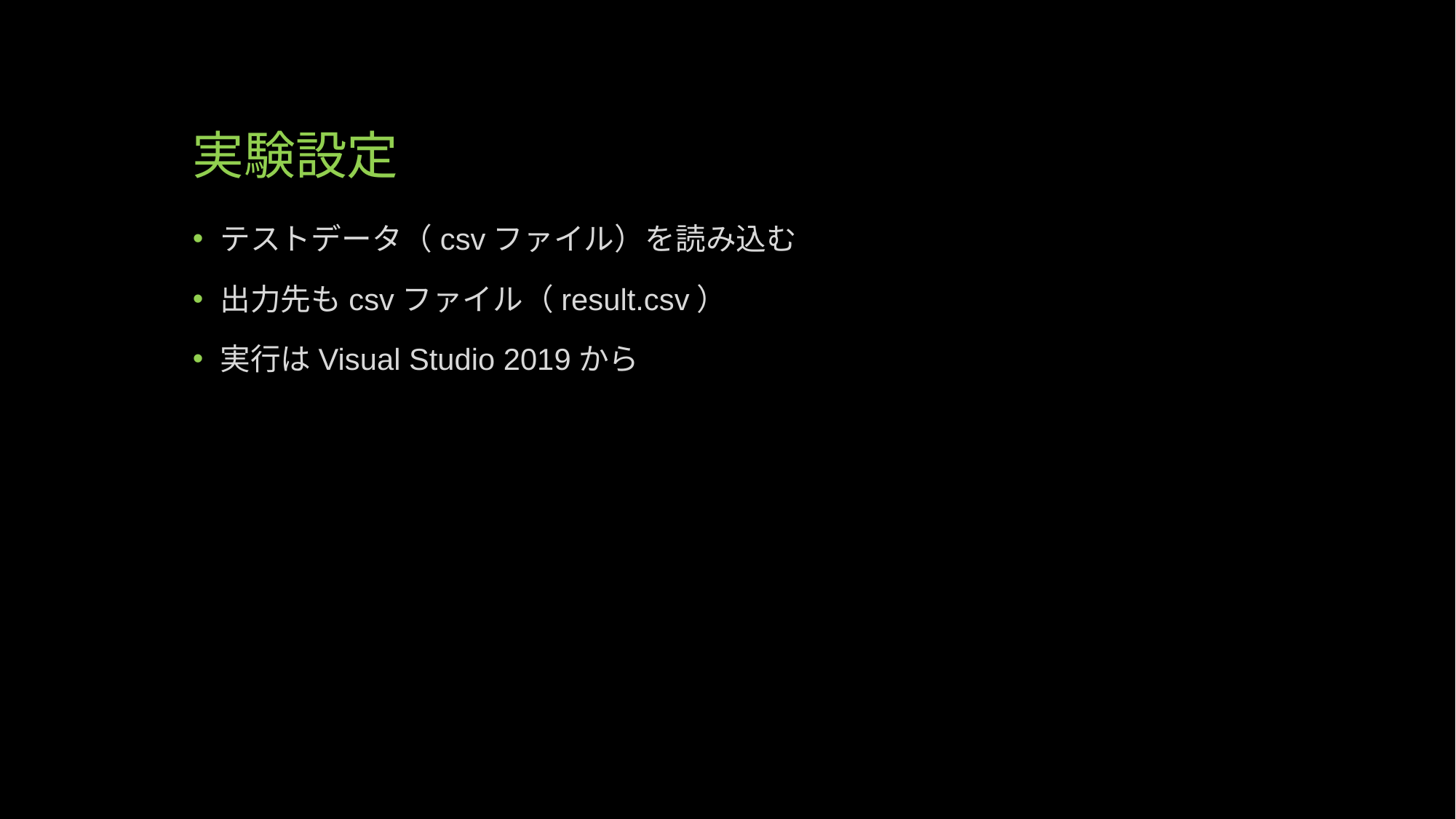

# 実験設定
テストデータ（csvファイル）を読み込む
出力先もcsvファイル（result.csv）
実行はVisual Studio 2019から